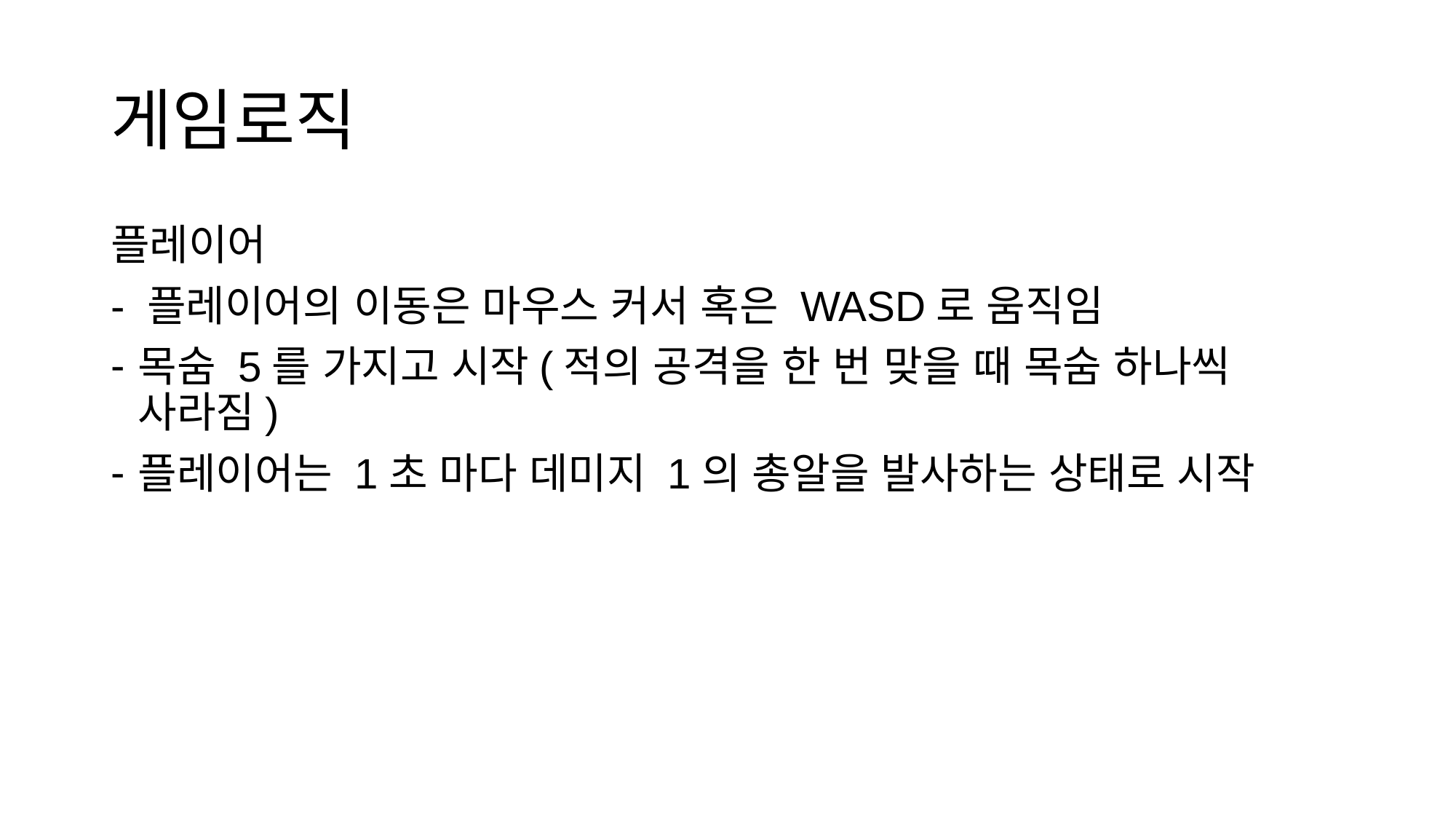

# 게임로직
플레이어
- 플레이어의 이동은 마우스 커서 혹은 WASD로 움직임
목숨 5를 가지고 시작(적의 공격을 한 번 맞을 때 목숨 하나씩      사라짐)
플레이어는 1초 마다 데미지 1의 총알을 발사하는 상태로 시작